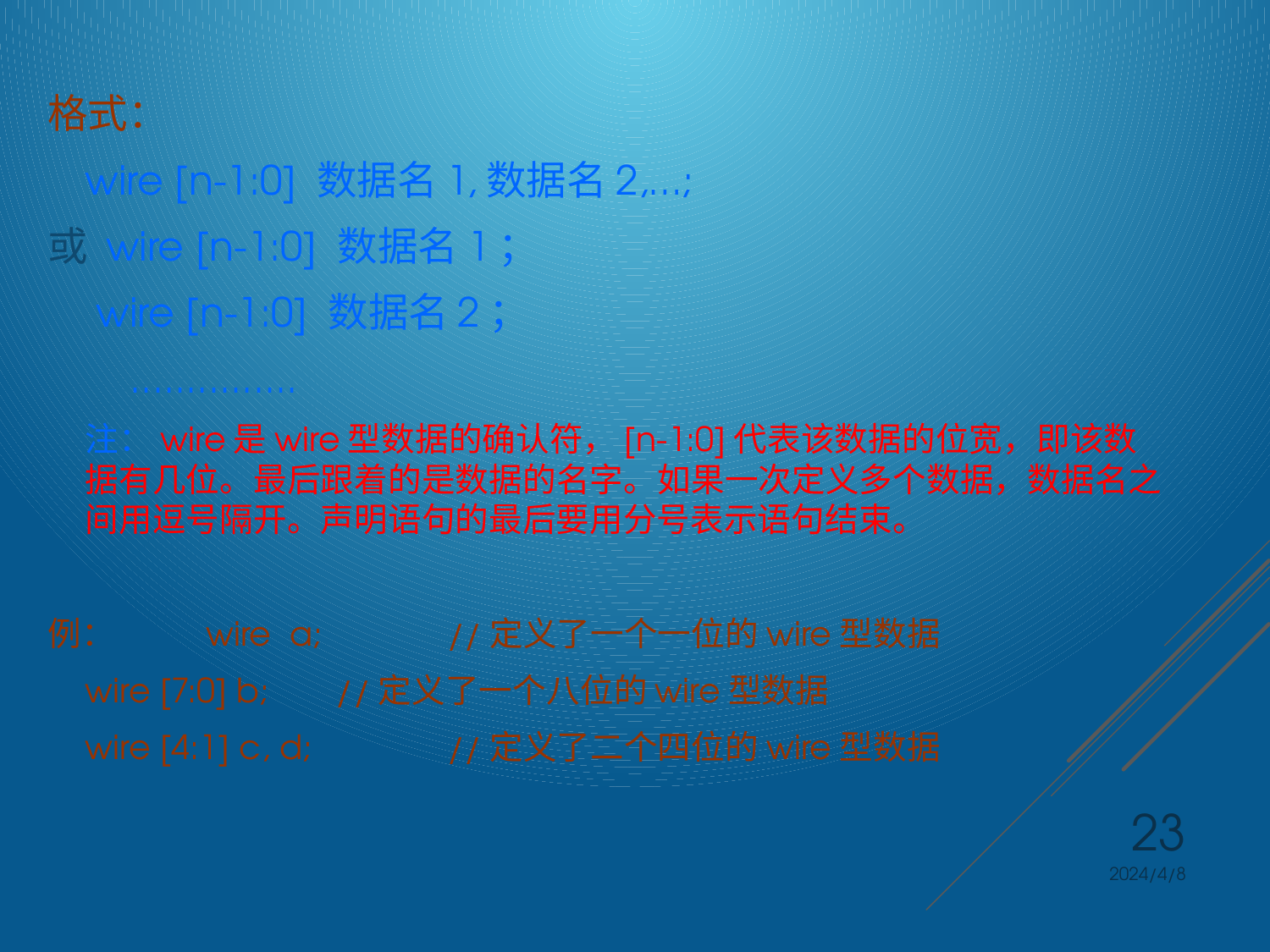

格式：
	wire [n-1:0] 数据名1,数据名2,…;
或 wire [n-1:0] 数据名1；
	 wire [n-1:0] 数据名2；
		    ...............
	注：wire是wire型数据的确认符，[n-1:0]代表该数据的位宽，即该数据有几位。最后跟着的是数据的名字。如果一次定义多个数据，数据名之间用逗号隔开。声明语句的最后要用分号表示语句结束。

例：	wire  a;          	//定义了一个一位的wire型数据
		wire [7:0] b;    	 //定义了一个八位的wire型数据
		wire [4:1] c, d;  	//定义了二个四位的wire型数据
23
2024/4/8